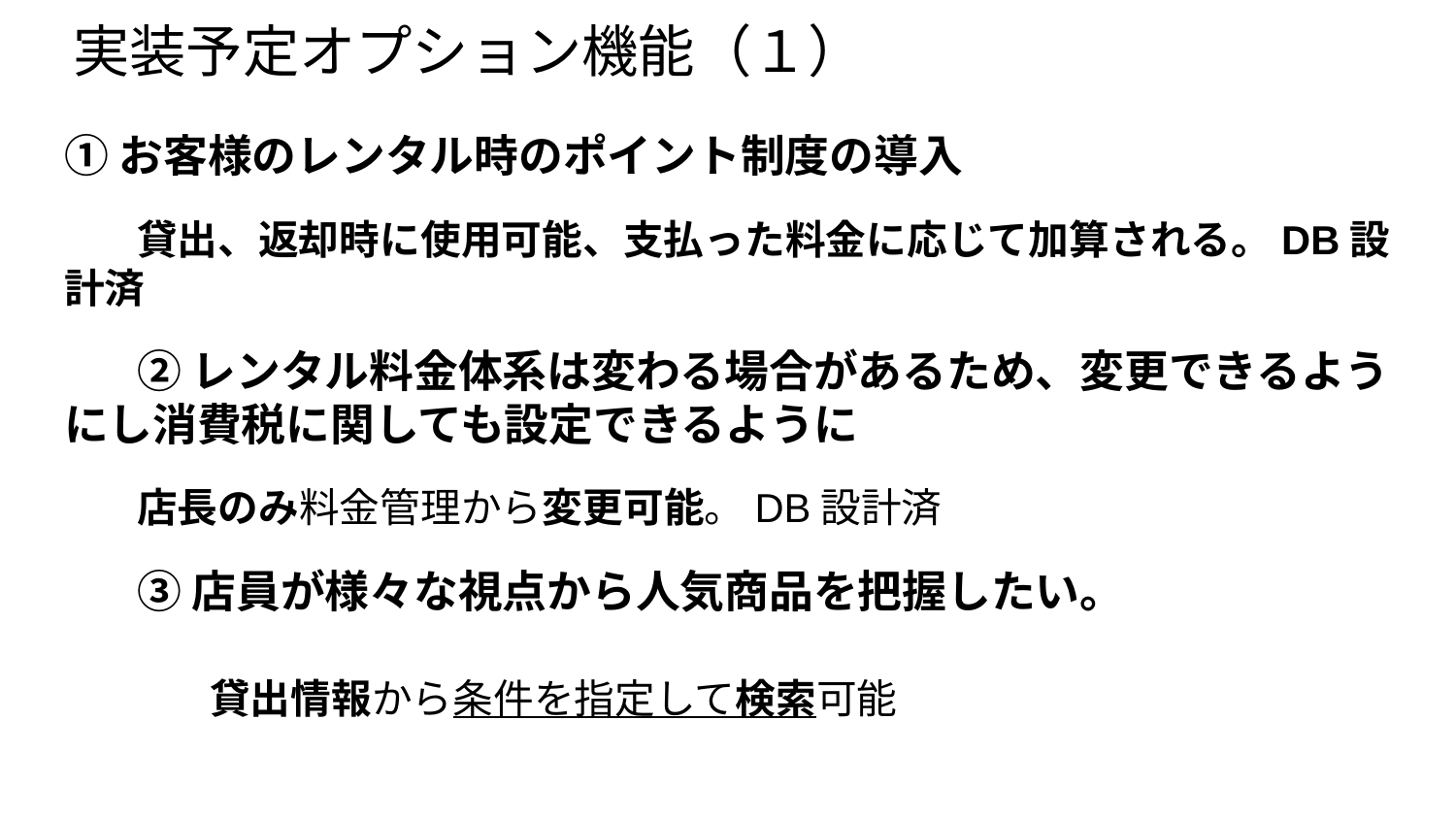

# 実装予定オプション機能（１）

①お客様のレンタル時のポイント制度の導入
貸出、返却時に使用可能、支払った料金に応じて加算される。DB設計済
②レンタル料金体系は変わる場合があるため、変更できるようにし消費税に関しても設定できるように
店長のみ料金管理から変更可能。DB設計済
③店員が様々な視点から人気商品を把握したい。
	貸出情報から条件を指定して検索可能